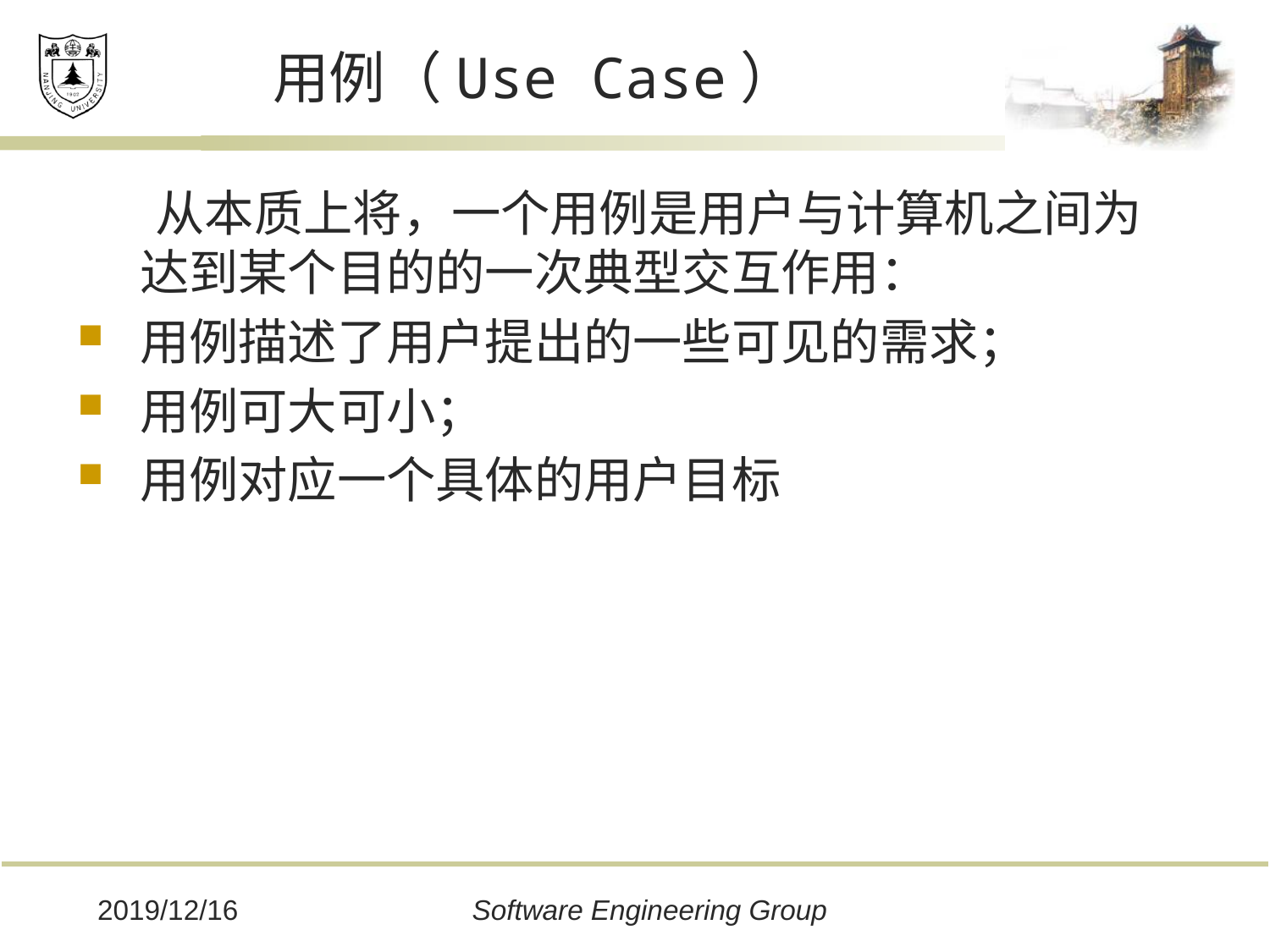

# 用例（Use Case）
      从本质上将，一个用例是用户与计算机之间为达到某个目的的一次典型交互作用：
用例描述了用户提出的一些可见的需求；
用例可大可小；
用例对应一个具体的用户目标
2019/12/16
Software Engineering Group